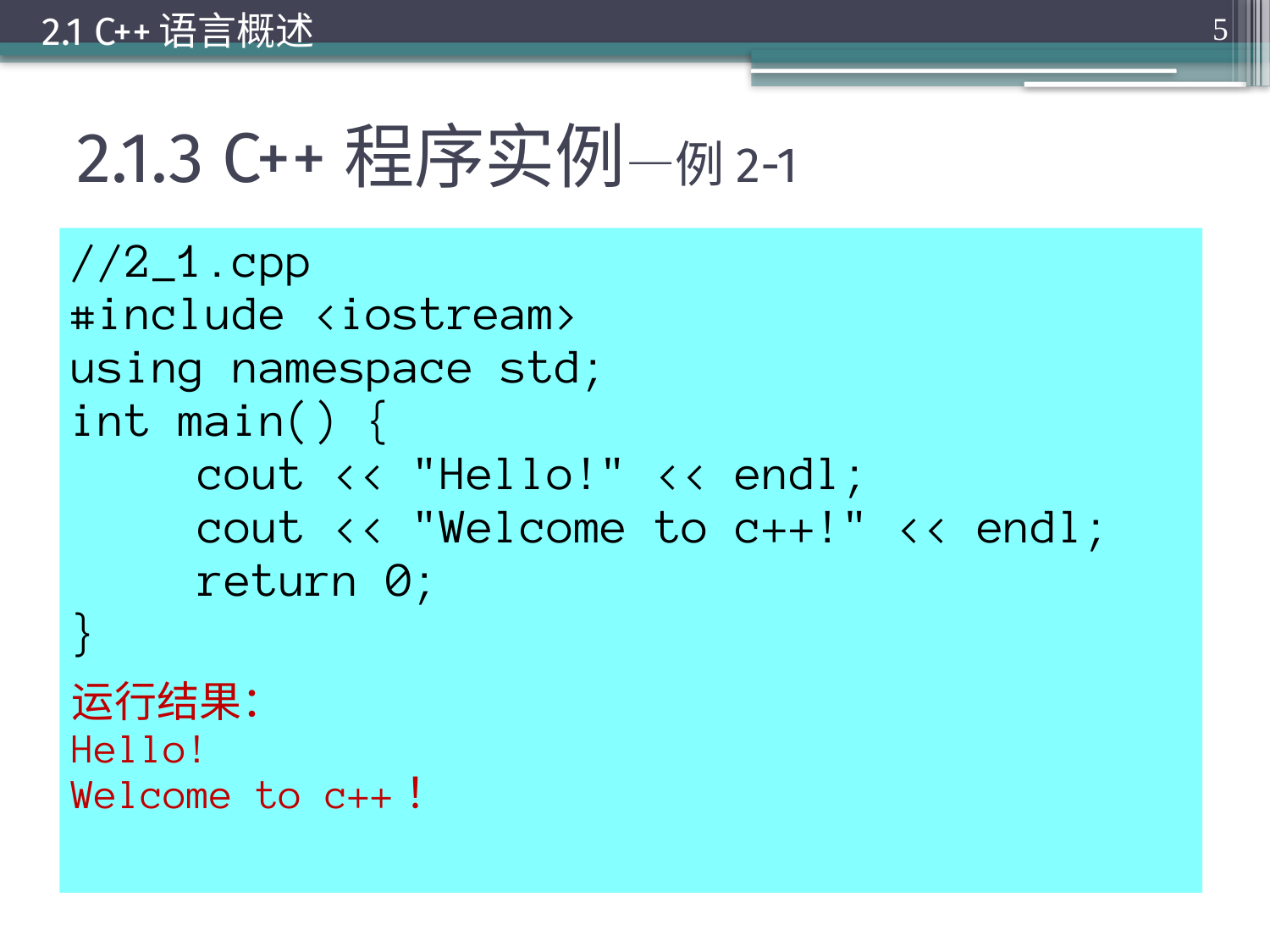

2.1 C++语言概述
5
# 2.1.3 C++程序实例—例2-1
//2_1.cpp
#include <iostream>
using namespace std;
int main() {
	cout << "Hello!" << endl;
	cout << "Welcome to c++!" << endl;
	return 0;
}
运行结果：
Hello!
Welcome to c++！